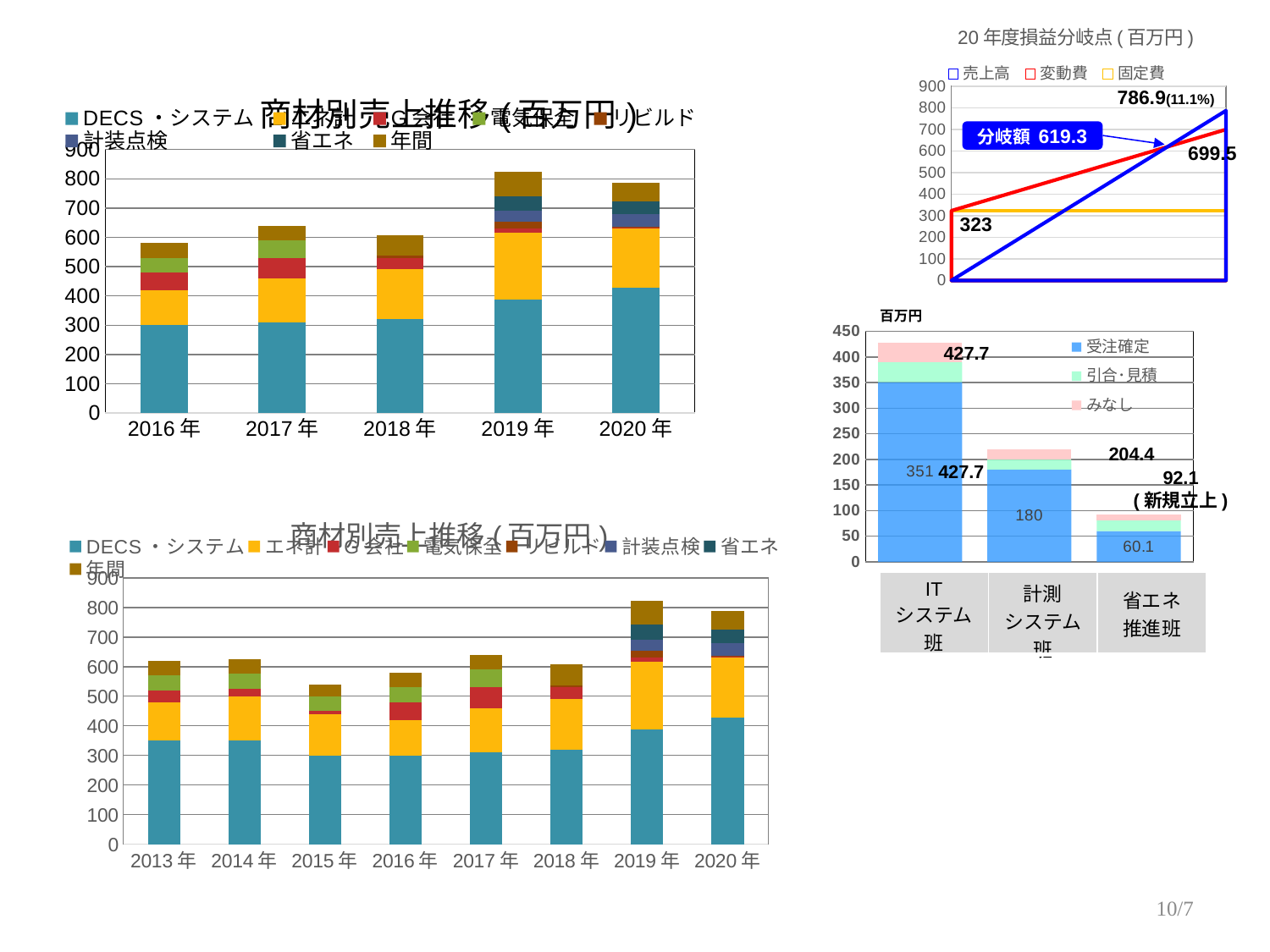

### Chart: 商材別売上推移(百万円)

| Category | DECS・システム | エネ計 | G会社 | 電気保全 | リビルド | 計装点検 | 省エネ | 年間 |
|---|---|---|---|---|---|---|---|---|
| 2016年 | 300.0 | 120.0 | 60.0 | 50.0 | 0.0 | 0.0 | 0.0 | 50.0 |
| 2017年 | 310.0 | 150.0 | 70.0 | 60.0 | 0.0 | 0.0 | 0.0 | 50.0 |
| 2018年 | 320.0 | 170.0 | 40.0 | 0.0 | 7.0 | 0.0 | 0.0 | 70.0 |
| 2019年 | 387.0 | 230.0 | 13.0 | 0.0 | 23.0 | 37.0 | 51.0 | 82.4 |
| 2020年 | 428.0 | 203.0 | 3.0 | 0.0 | 2.0 | 43.0 | 45.0 | 63.0 |

### Chart: 20年度損益分岐点(百万円)

| Category | 売上高 | 変動費 | 固定費 |
|---|---|---|---|
| 分類 1 | 0.0 | 323.0 | 323.0 |
| 分類 2 | 786.9 | 699.5 | 323.0 |
786.9(11.1%)
分岐額 619.3
699.5
323
百万円

### Chart

| Category | 受注確定 | 引合･見積 | みなし |
|---|---|---|---|
| 20計画 | 351.0 | 38.5 | 38.2 |
| 20計画 | 180.0 | 20.0 | 20.0 |
| 20計画 | 60.1 | 20.6 | 11.4 |
427.7

### Chart: 商材別売上推移(百万円)

| Category | DECS・システム | エネ計 | G会社 | 電気保全 | リビルド | 計装点検 | 省エネ | 年間 |
|---|---|---|---|---|---|---|---|---|
| 2013年 | 350.0 | 130.0 | 40.0 | 50.0 | 0.0 | 0.0 | 0.0 | 50.0 |
| 2014年 | 350.0 | 150.0 | 25.0 | 50.0 | 0.0 | 0.0 | 0.0 | 50.0 |
| 2015年 | 300.0 | 140.0 | 10.0 | 50.0 | 0.0 | 0.0 | 0.0 | 40.0 |
| 2016年 | 300.0 | 120.0 | 60.0 | 50.0 | 0.0 | 0.0 | 0.0 | 50.0 |
| 2017年 | 310.0 | 150.0 | 70.0 | 60.0 | 0.0 | 0.0 | 0.0 | 50.0 |
| 2018年 | 320.0 | 170.0 | 40.0 | 0.0 | 7.0 | 0.0 | 0.0 | 70.0 |
| 2019年 | 387.0 | 230.0 | 13.0 | 0.0 | 23.0 | 37.0 | 51.0 | 82.4 |
| 2020年 | 428.0 | 203.0 | 3.0 | 0.0 | 2.0 | 43.0 | 45.0 | 63.0 |
204.4
427.7
92.1
(新規立上)
| IT システム班 | 計測 システム班 | 省エネ 推進班 |
| --- | --- | --- |
10/7